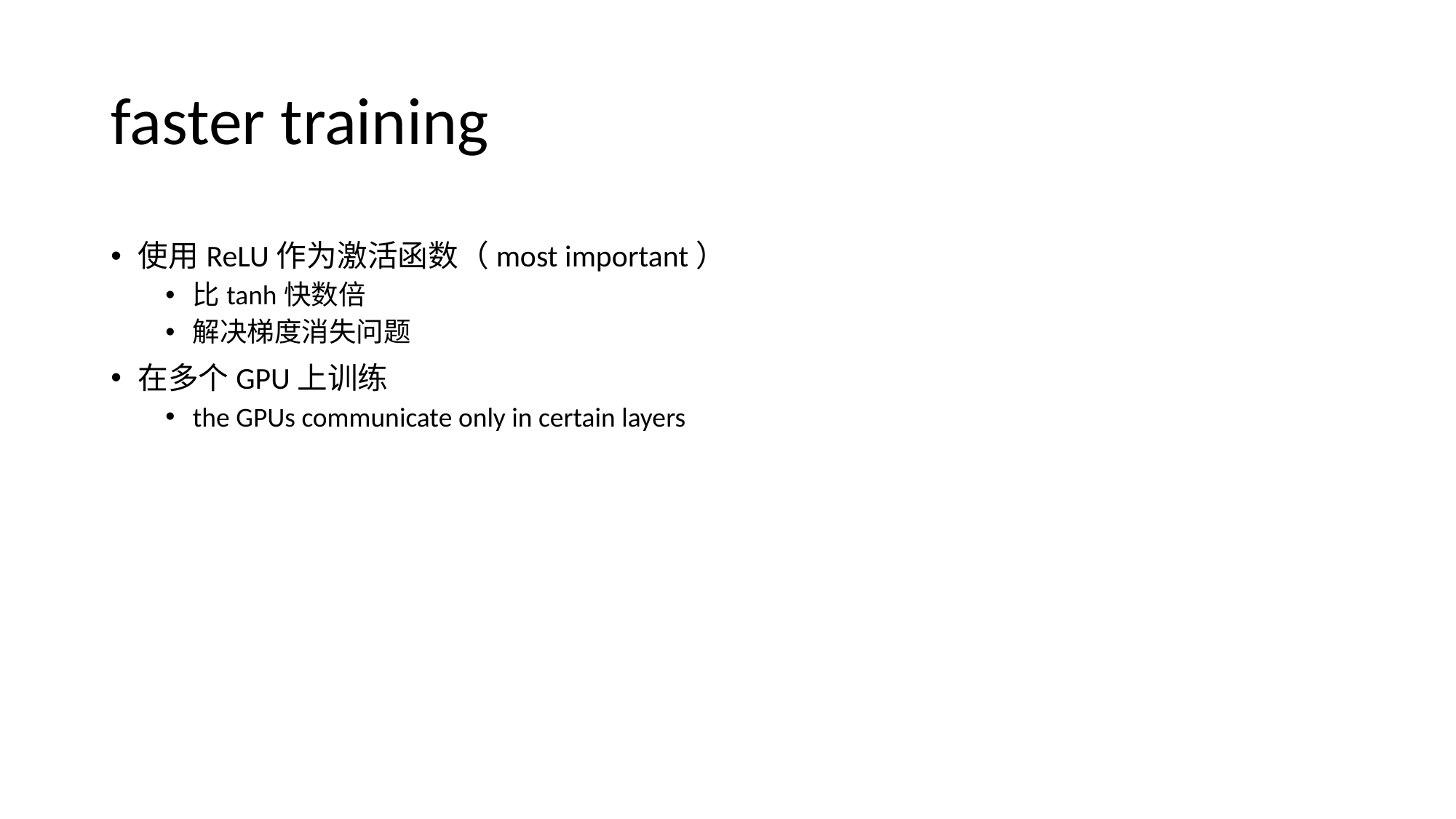

# faster training

使用ReLU作为激活函数（most important）
比tanh快数倍
解决梯度消失问题
在多个GPU上训练
the GPUs communicate only in certain layers